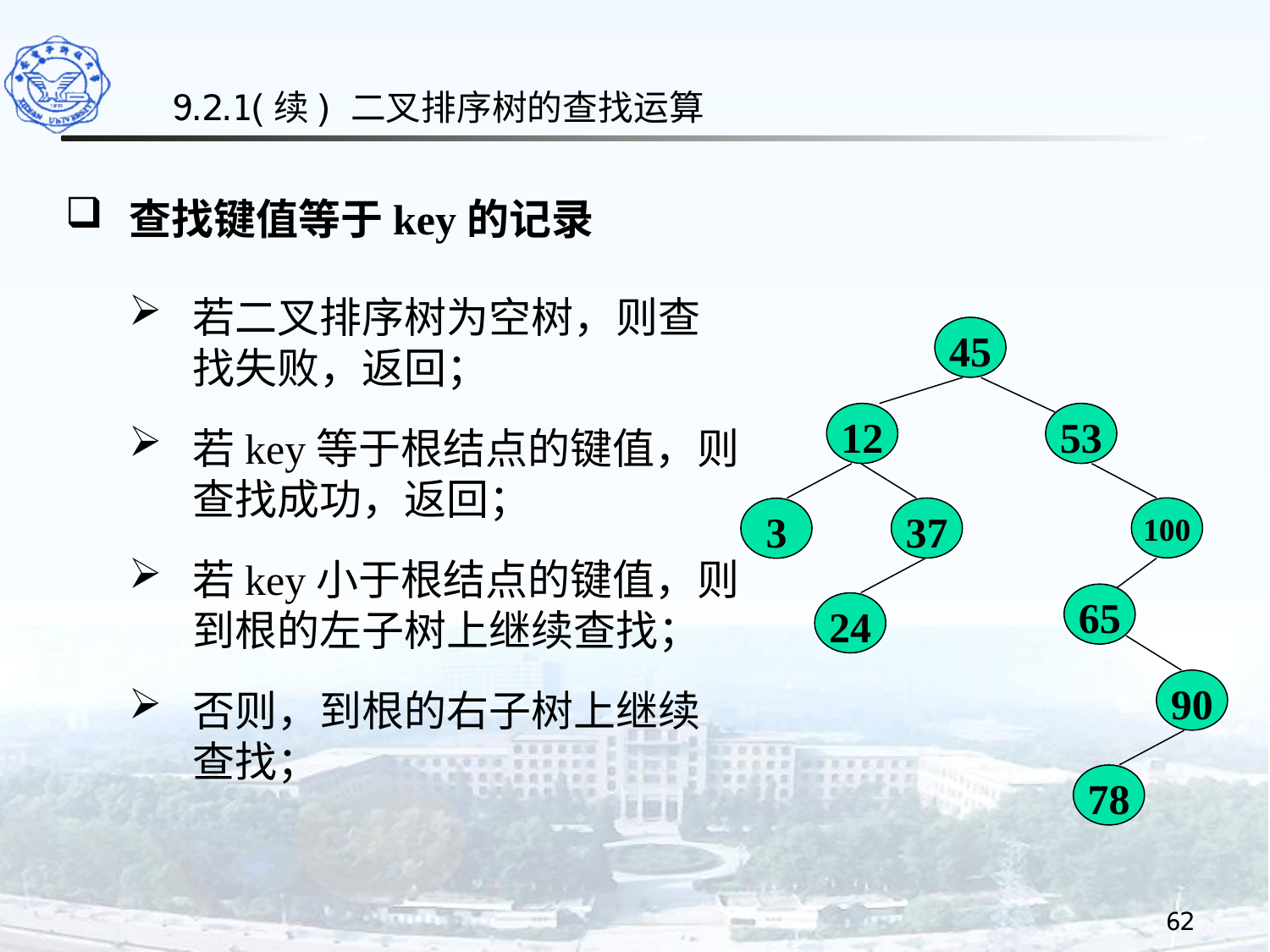

9.2.1(续) 二叉排序树的查找运算
查找键值等于key的记录

若二叉排序树为空树，则查找失败，返回；
若key等于根结点的键值，则查找成功，返回；
若key小于根结点的键值，则到根的左子树上继续查找；
否则，到根的右子树上继续查找；
45

12
53

100
37
3

65
24

90

78
62